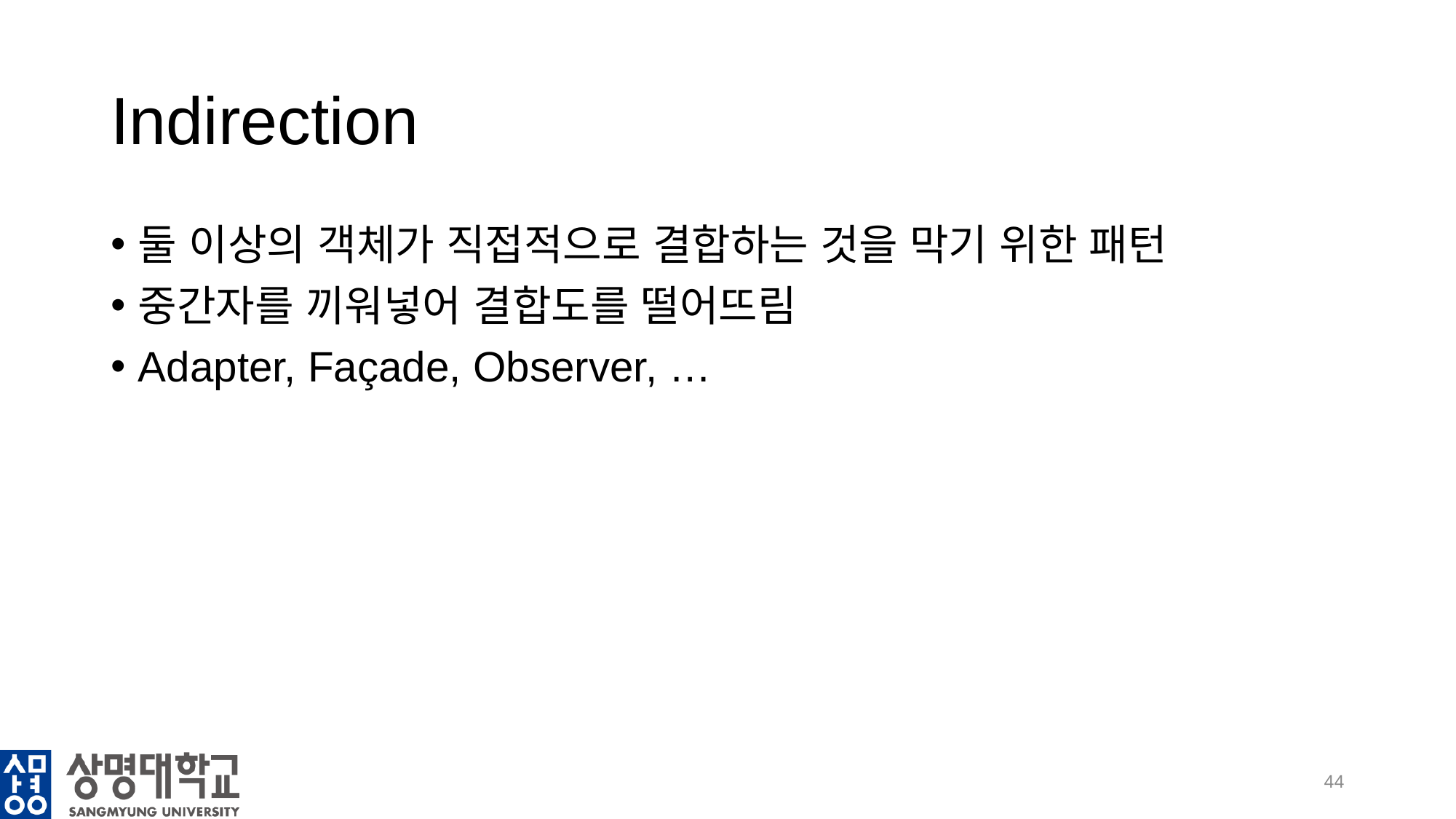

# Indirection
둘 이상의 객체가 직접적으로 결합하는 것을 막기 위한 패턴
중간자를 끼워넣어 결합도를 떨어뜨림
Adapter, Façade, Observer, …
44